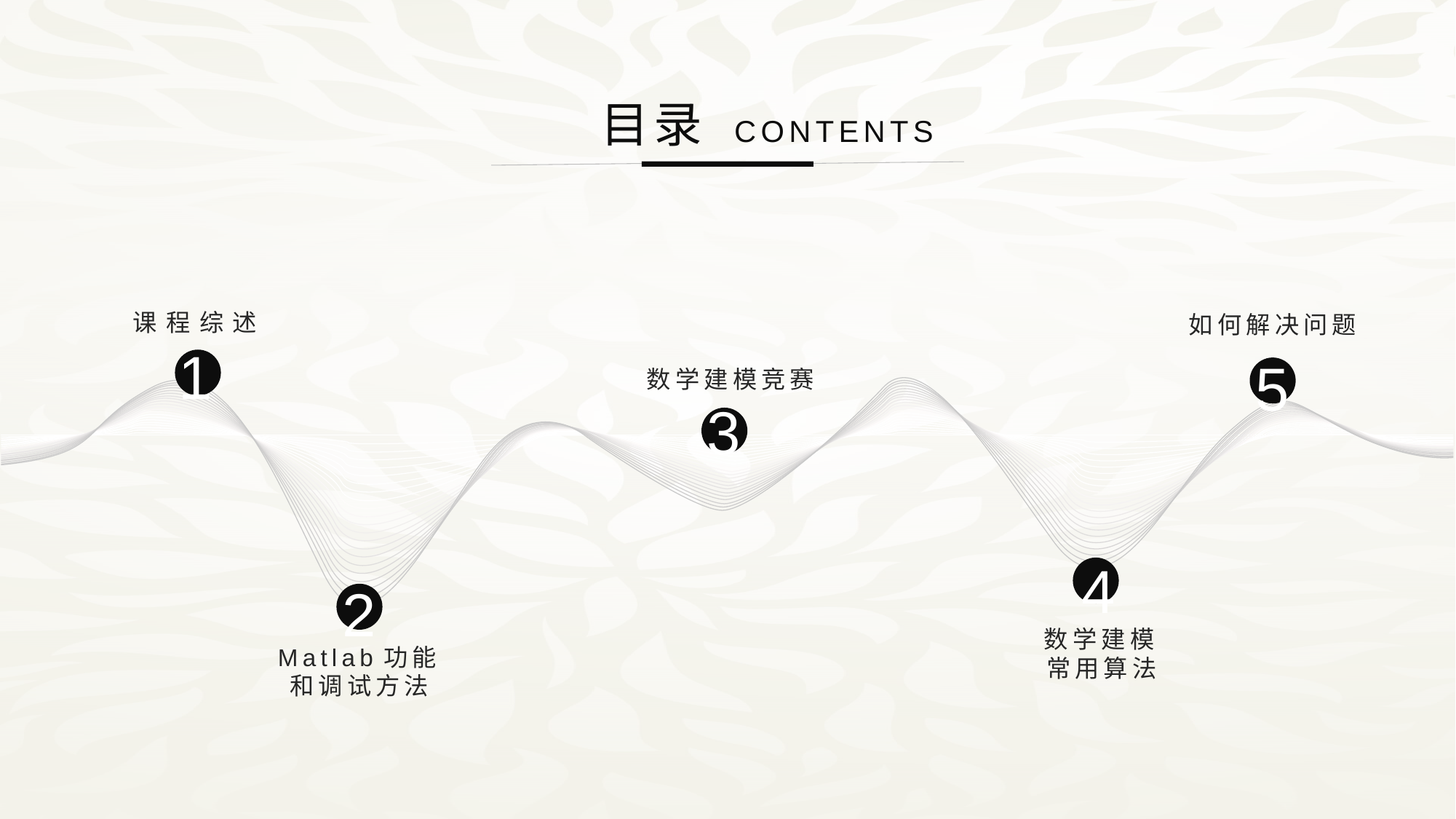

目录 CONTENTS

课程综述
如何解决问题
1
5

数学建模竞赛
3

4

2

数学建模常用算法
Matlab功能和调试方法